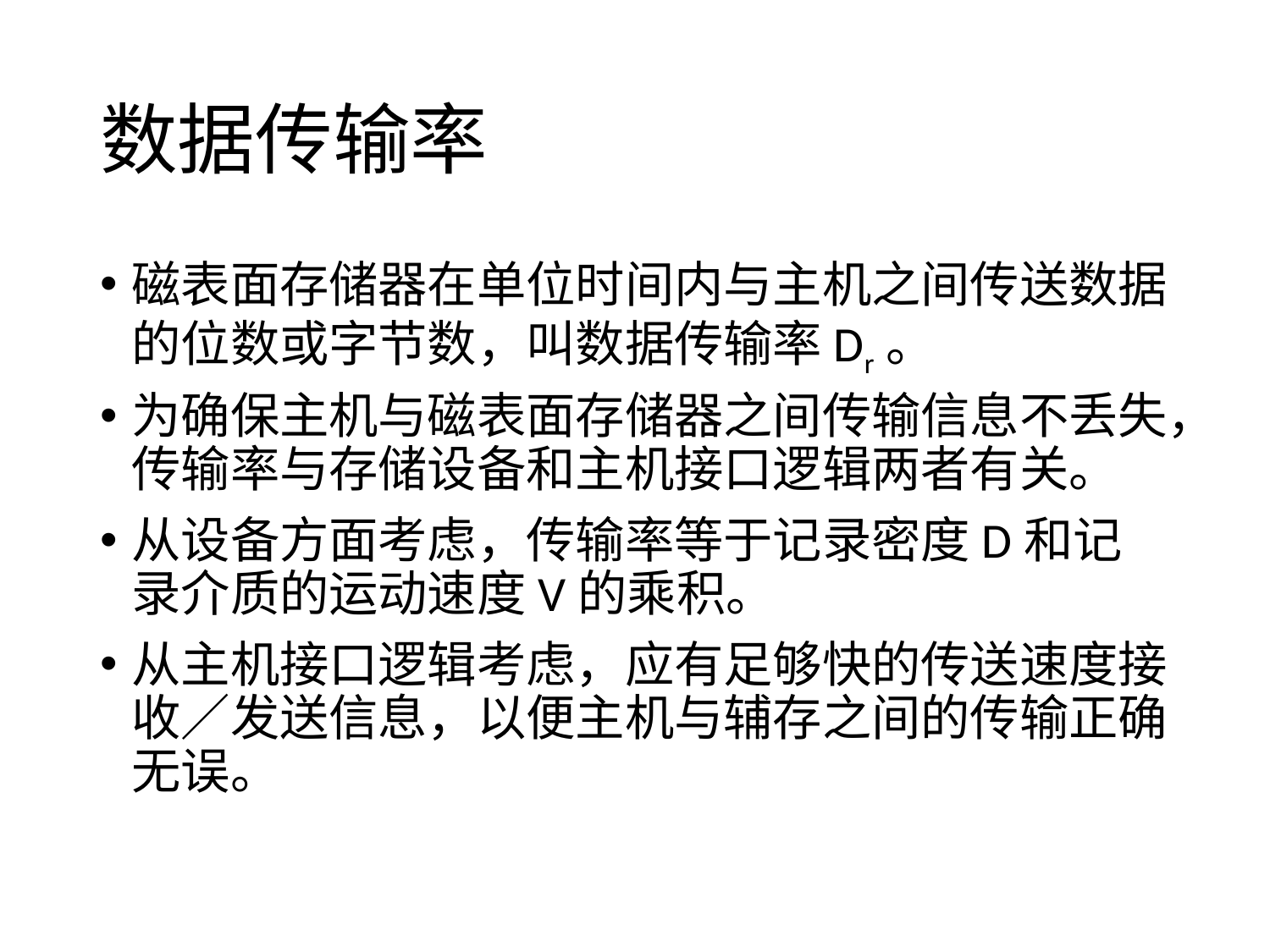

# 数据传输率
磁表面存储器在单位时间内与主机之间传送数据的位数或字节数，叫数据传输率Dr。
为确保主机与磁表面存储器之间传输信息不丢失，传输率与存储设备和主机接口逻辑两者有关。
从设备方面考虑，传输率等于记录密度D和记录介质的运动速度V的乘积。
从主机接口逻辑考虑，应有足够快的传送速度接收／发送信息，以便主机与辅存之间的传输正确无误。